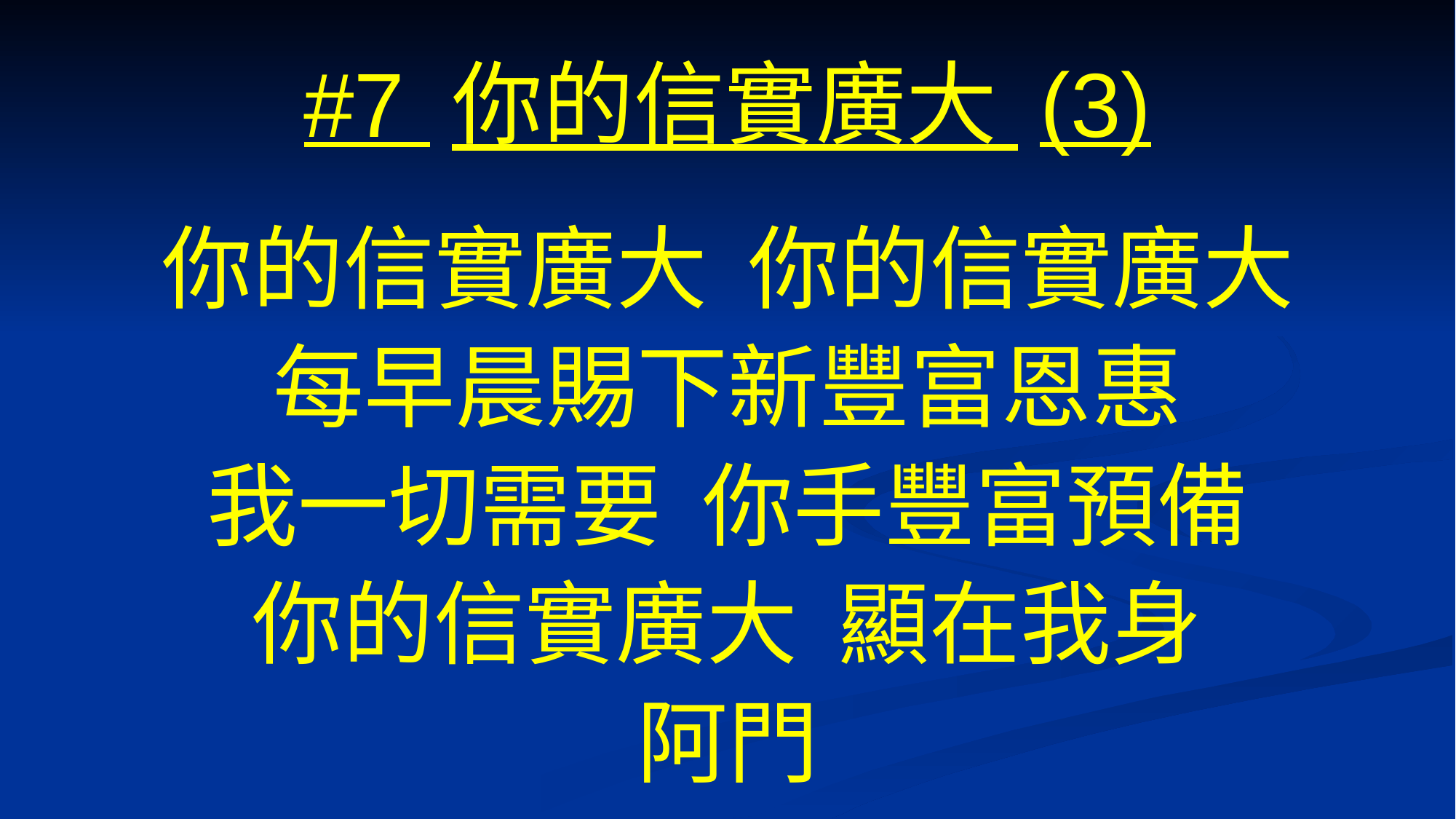

# #7 你的信實廣大 (3)
你的信實廣大  你的信實廣大
每早晨賜下新豐富恩惠
我一切需要  你手豐富預備
你的信實廣大  顯在我身
阿門